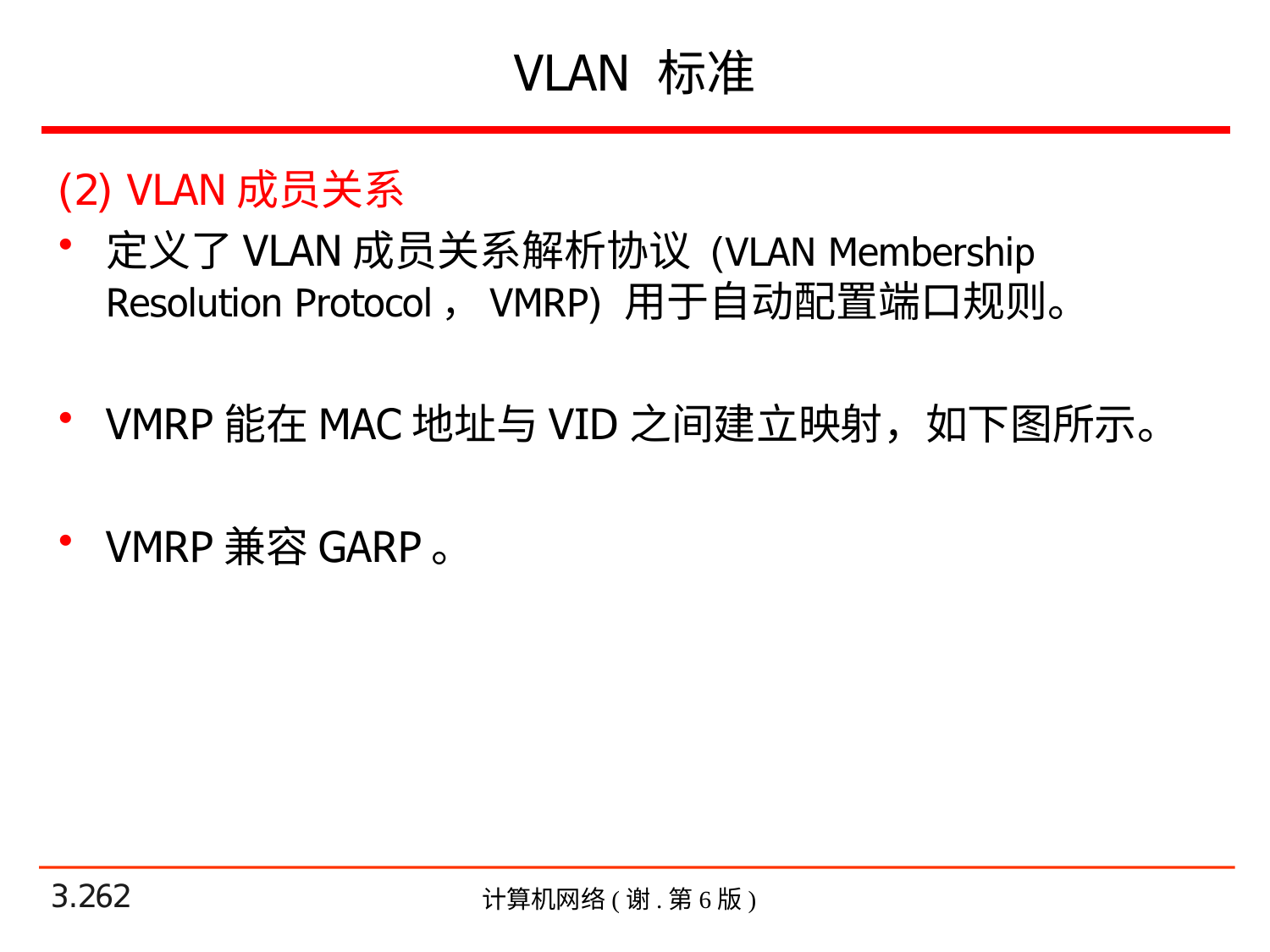

# VLAN 标准
(2) VLAN成员关系
定义了VLAN成员关系解析协议 (VLAN Membership Resolution Protocol，VMRP) 用于自动配置端口规则。

VMRP能在MAC地址与VID之间建立映射，如下图所示。

VMRP兼容GARP。